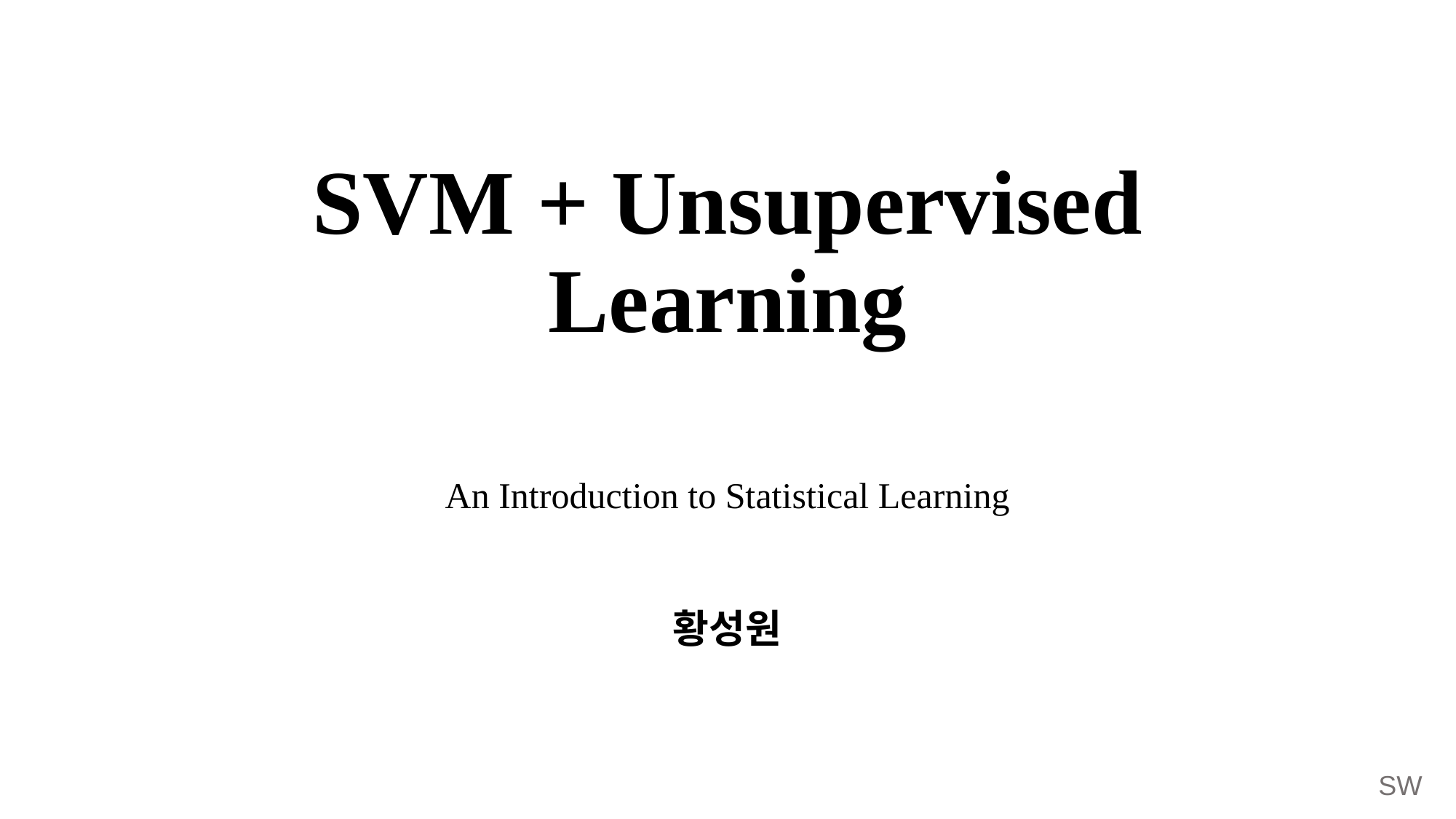

# SVM + Unsupervised Learning
An Introduction to Statistical Learning

황성원